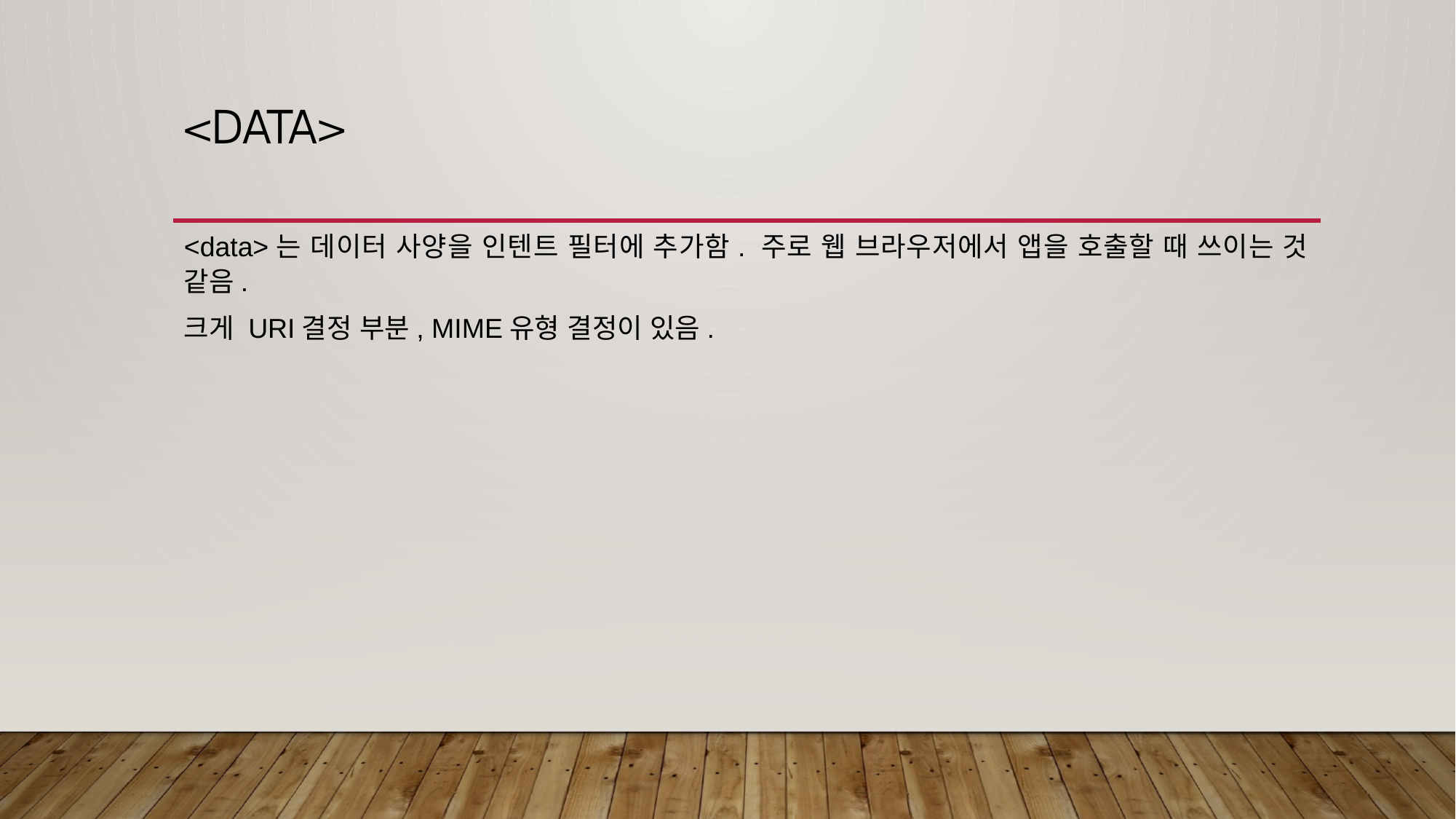

# <data>
<data>는 데이터 사양을 인텐트 필터에 추가함. 주로 웹 브라우저에서 앱을 호출할 때 쓰이는 것 같음.
크게 URI결정 부분, MIME유형 결정이 있음.